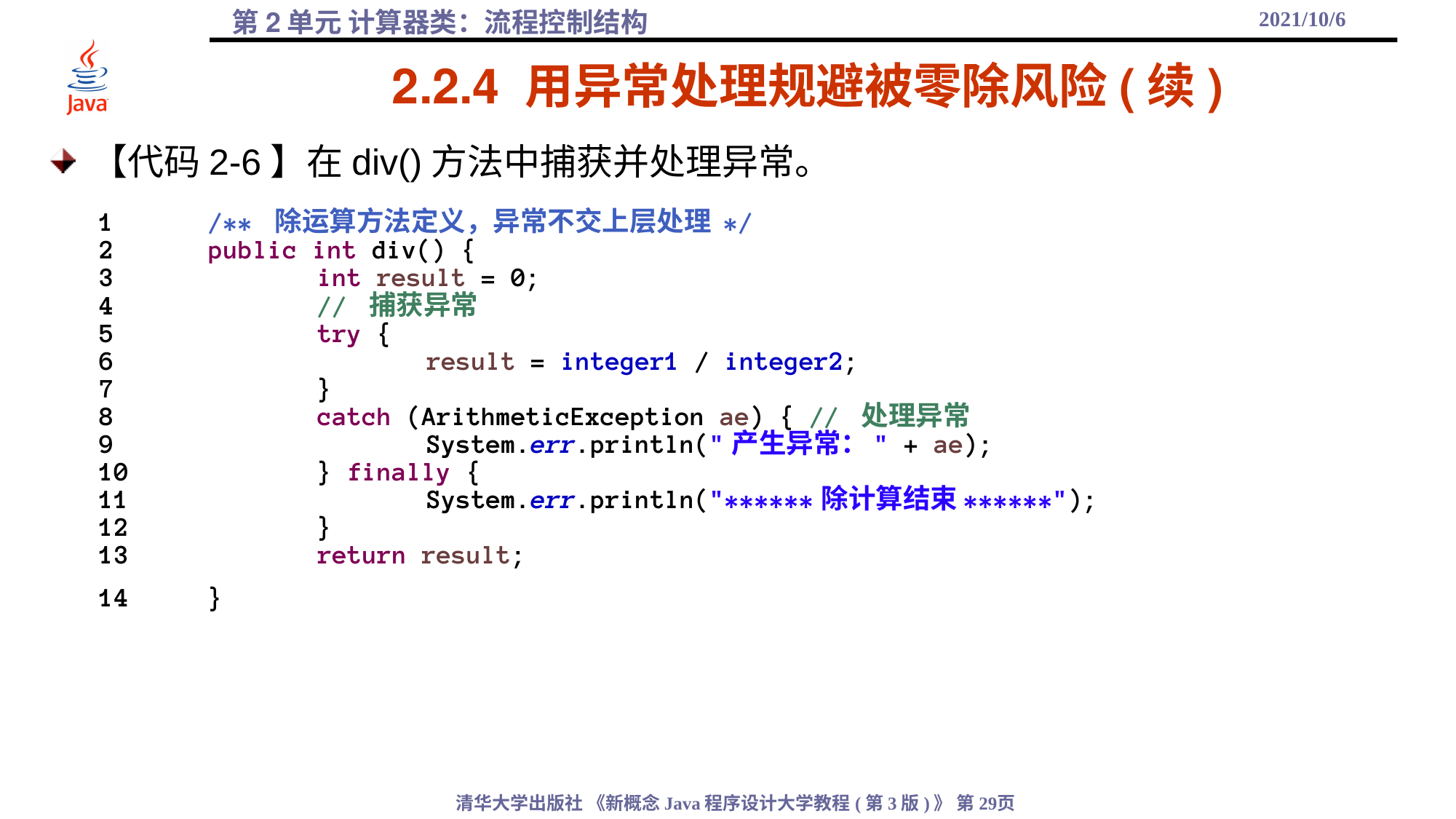

2021/10/6
# 2.2.4 用异常处理规避被零除风险(续)
【代码2-6】在div()方法中捕获并处理异常。

1	/** 除运算方法定义，异常不交上层处理 */
2	public int div() {
3		int result = 0;
4		// 捕获异常
5		try {
6			result = integer1 / integer2;
7		}
8		catch (ArithmeticException ae) { // 处理异常
9			System.err.println("产生异常：" + ae);
10		} finally {
11			System.err.println("******除计算结束******");
12		}
13		return result;
14	}